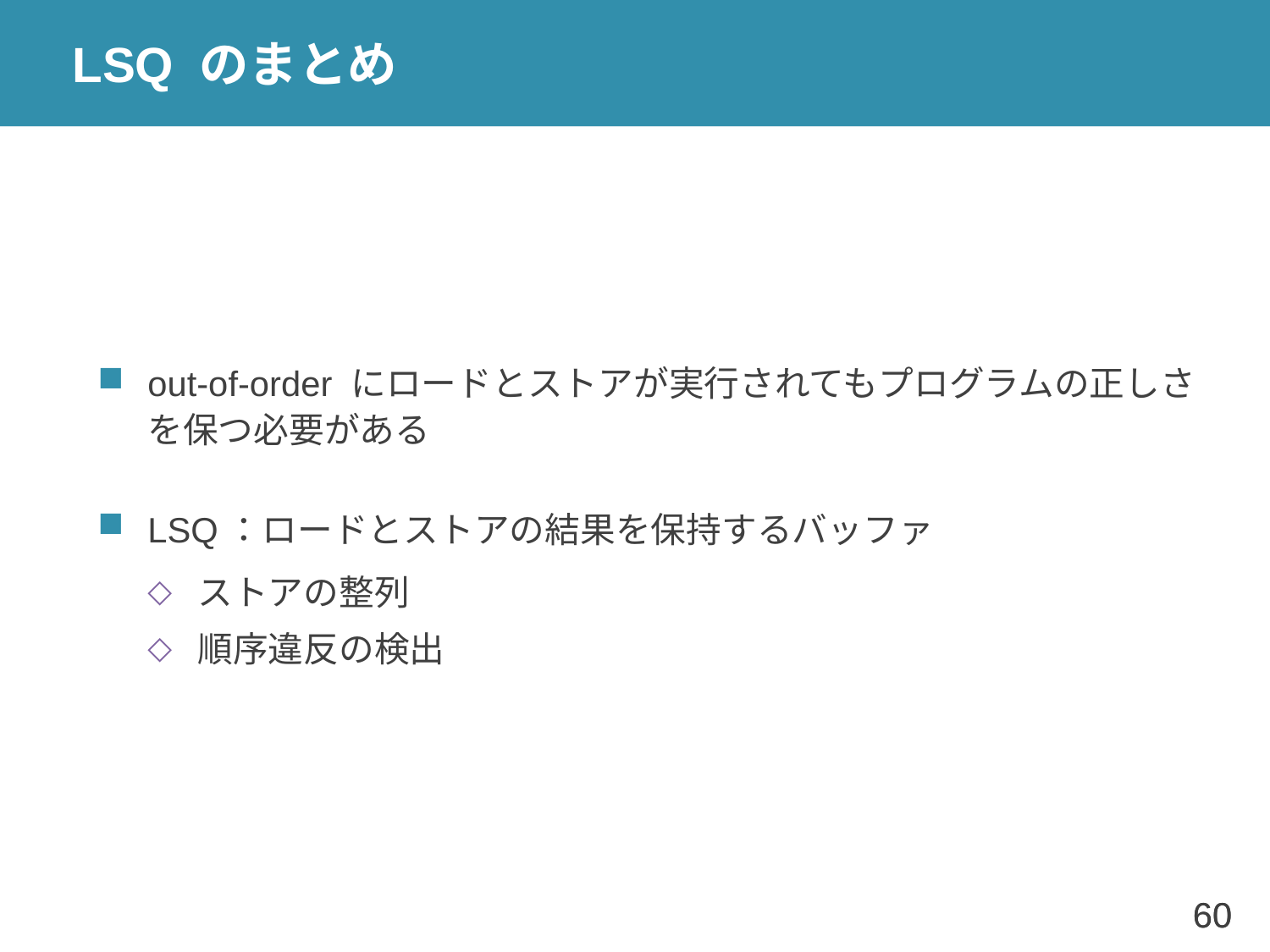

# LSQ のまとめ
out-of-order にロードとストアが実行されてもプログラムの正しさを保つ必要がある
LSQ：ロードとストアの結果を保持するバッファ
ストアの整列
順序違反の検出